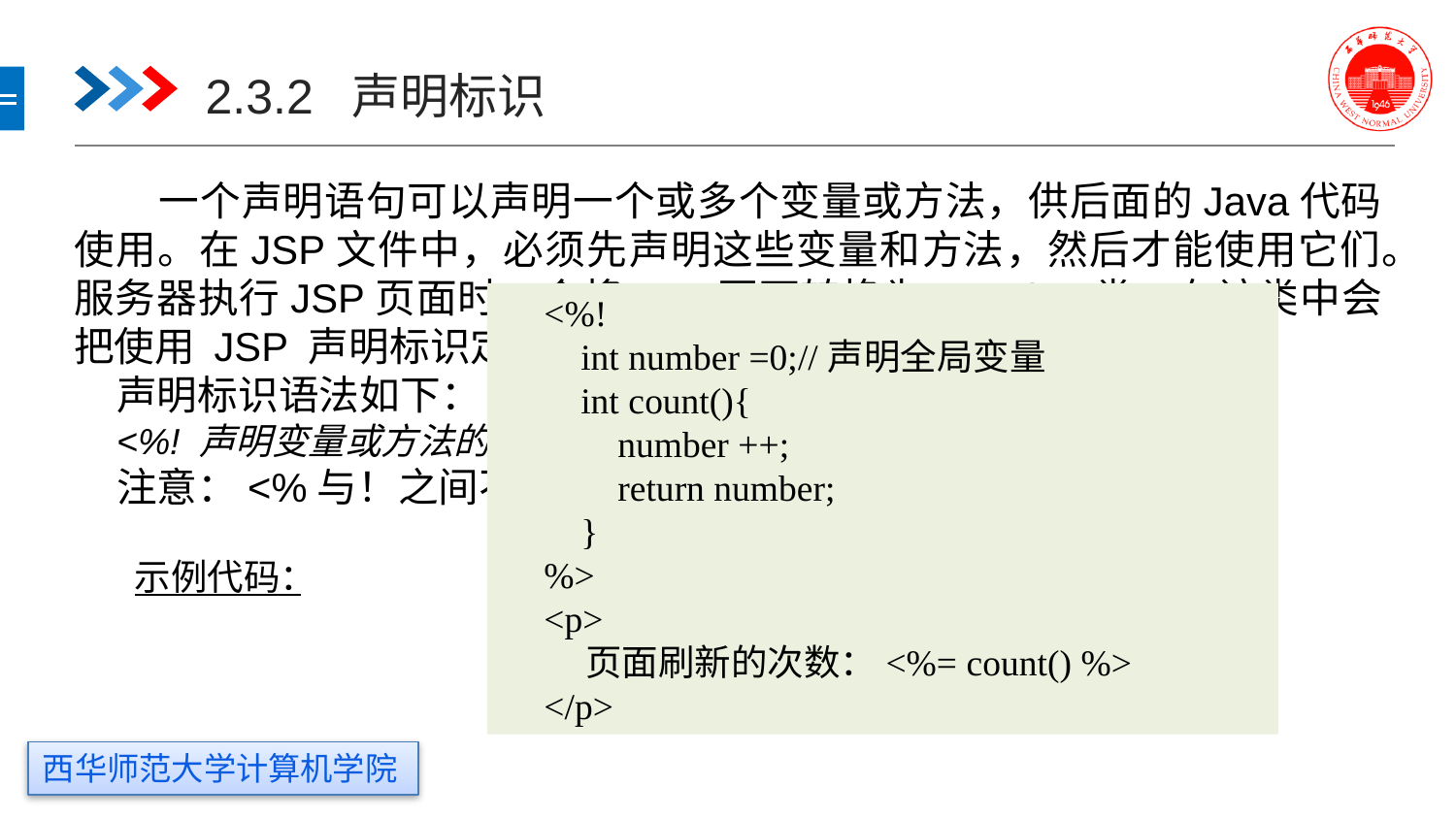

# 2.3.2  声明标识
一个声明语句可以声明一个或多个变量或方法，供后面的Java代码使用。在JSP文件中，必须先声明这些变量和方法，然后才能使用它们。服务器执行JSP页面时，会将JSP页面转换为 Servlet 类，在该类中会把使用 JSP 声明标识定义的变量和方法转换为类的成员和方法。
声明标识语法如下：
<%! 声明变量或方法的代码 %>
注意：<%与！之间不可以有空格，<%!与%>可以不在同一行。
<%!
    int number =0;//声明全局变量
    int count(){
        number ++;
        return number;
    }
%>
<p>
    页面刷新的次数：<%= count() %>
</p>
示例代码：